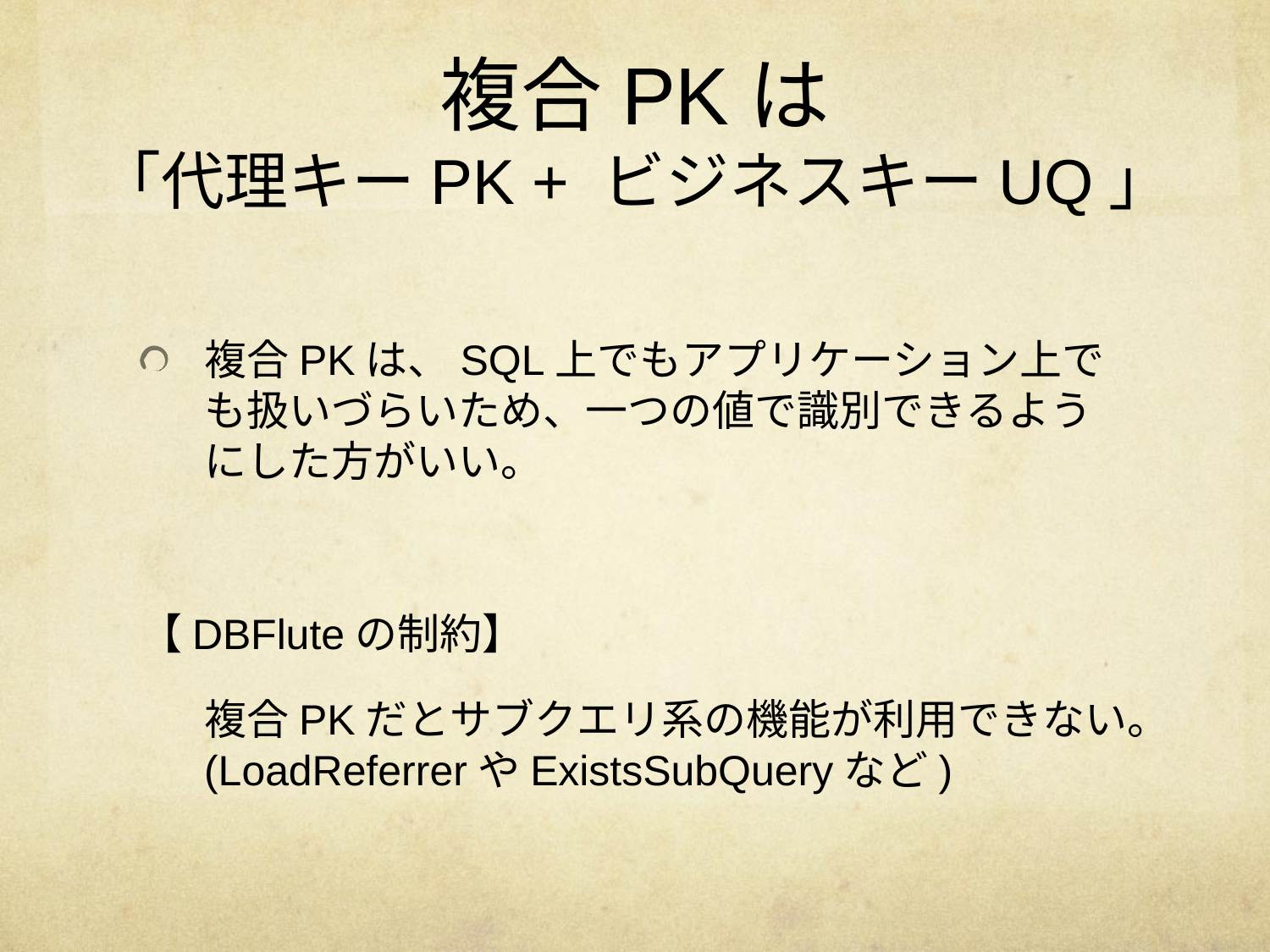

# 複合PKは 「代理キーPK + ビジネスキーUQ」

複合PKは、SQL上でもアプリケーション上でも扱いづらいため、一つの値で識別できるようにした方がいい。

【DBFluteの制約】
	複合PKだとサブクエリ系の機能が利用できない。(LoadReferrerやExistsSubQueryなど)